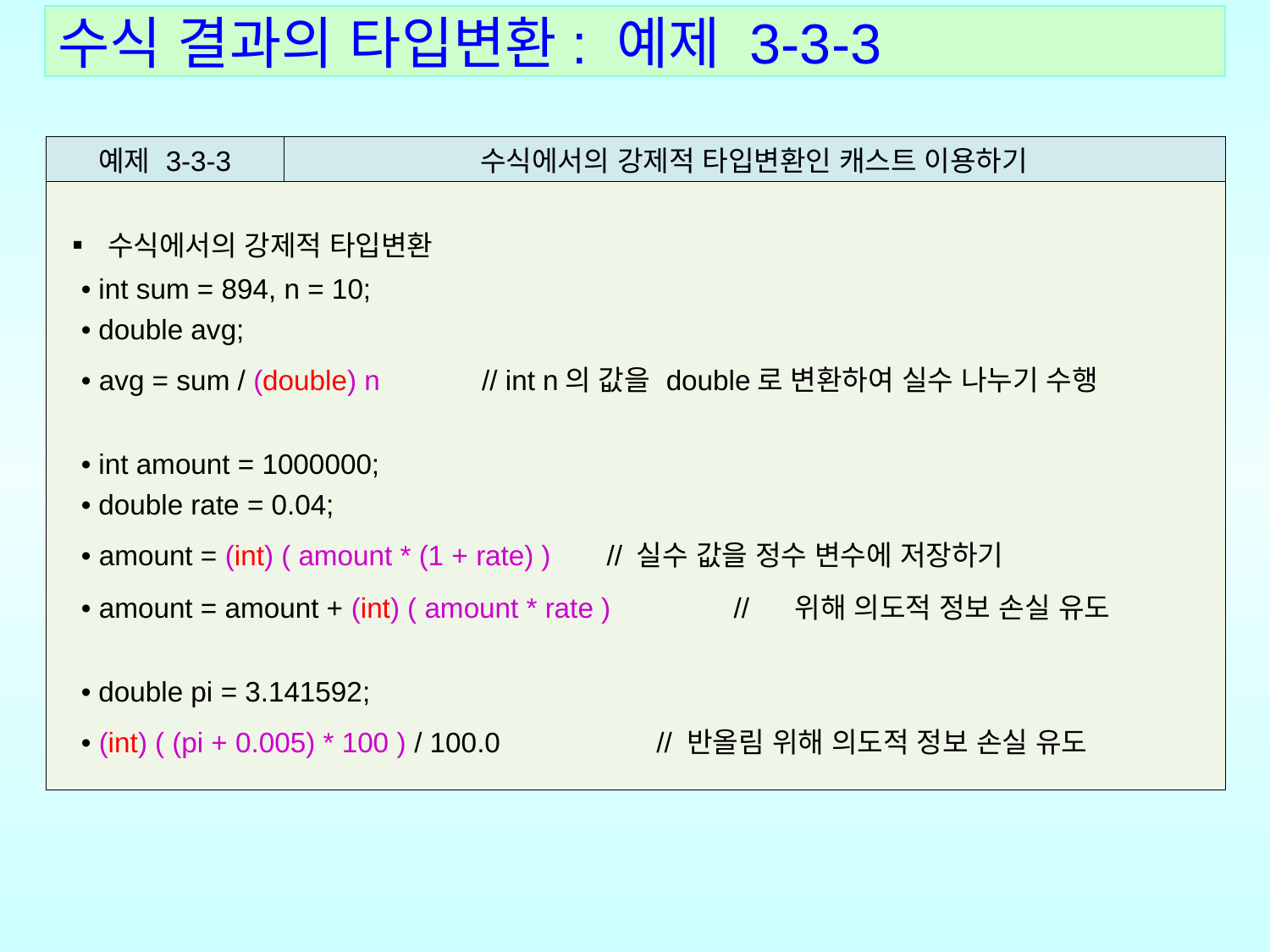

수식 결과의 타입변환: 예제 3-3-3
| 예제 3-3-3 | 수식에서의 강제적 타입변환인 캐스트 이용하기 |
| --- | --- |
| ▪ 수식에서의 강제적 타입변환 • int sum = 894, n = 10; • double avg; • avg = sum / (double) n // int n의 값을 double로 변환하여 실수 나누기 수행 • int amount = 1000000; • double rate = 0.04; • amount = (int) ( amount \* (1 + rate) ) // 실수 값을 정수 변수에 저장하기 • amount = amount + (int) ( amount \* rate ) // 위해 의도적 정보 손실 유도 • double pi = 3.141592; • (int) ( (pi + 0.005) \* 100 ) / 100.0 // 반올림 위해 의도적 정보 손실 유도 |  |